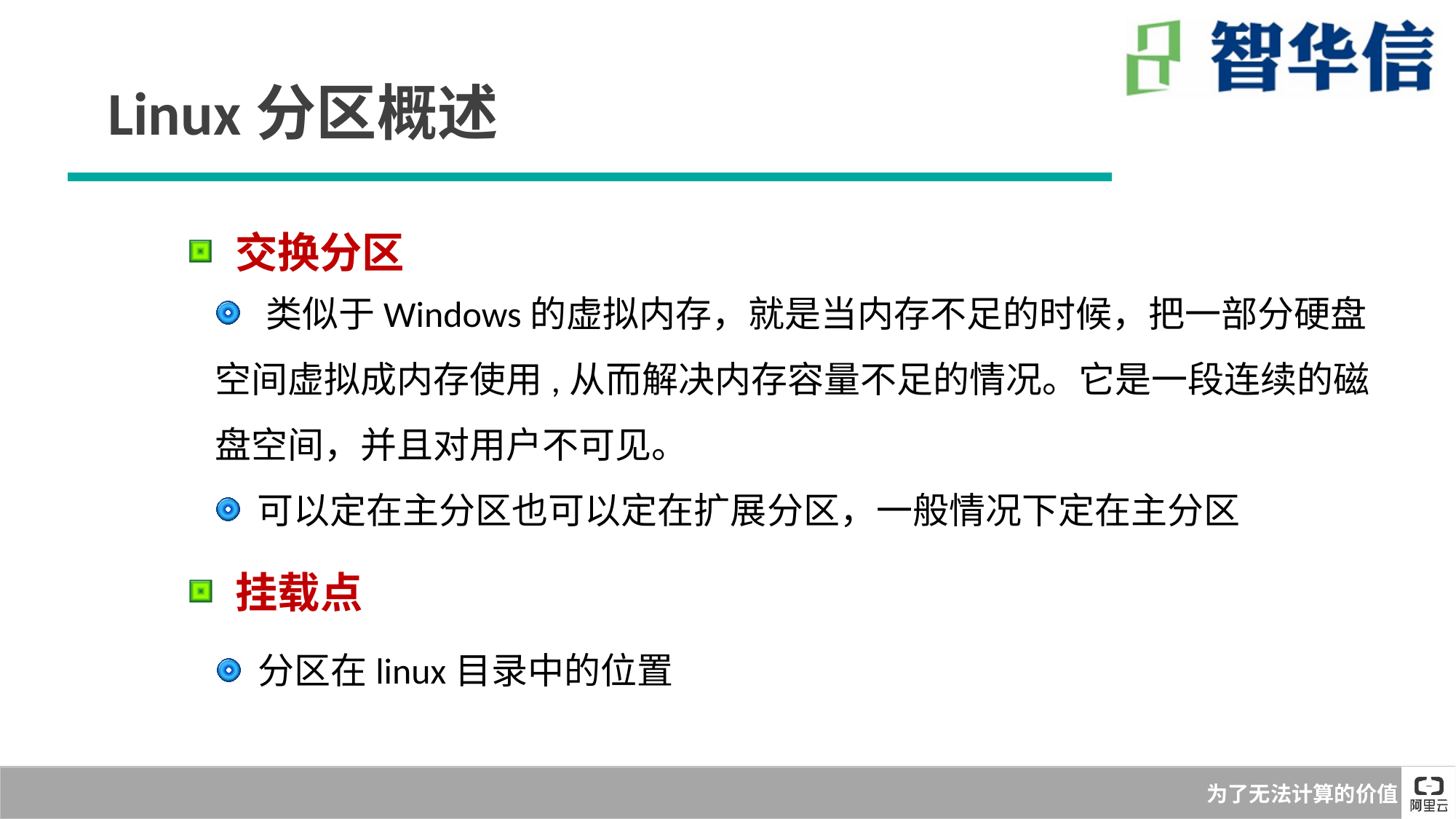

Linux分区概述
 交换分区
  类似于Windows的虚拟内存，就是当内存不足的时候，把一部分硬盘空间虚拟成内存使用,从而解决内存容量不足的情况。它是一段连续的磁盘空间，并且对用户不可见。
 可以定在主分区也可以定在扩展分区，一般情况下定在主分区
 挂载点
 分区在linux目录中的位置